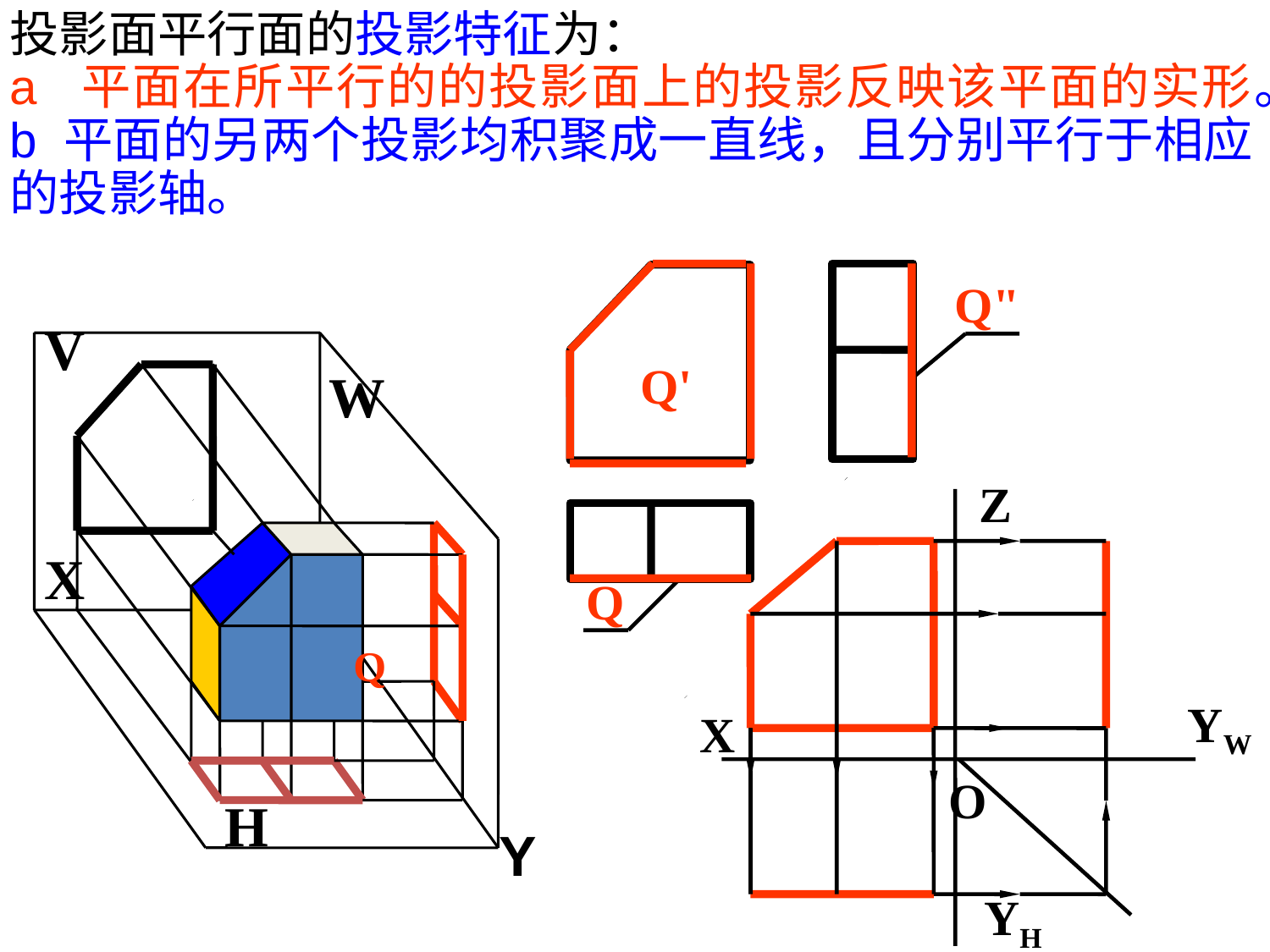

投影面平行面的投影特征为：
a  平面在所平行的的投影面上的投影反映该平面的实形。b 平面的另两个投影均积聚成一直线，且分别平行于相应的投影轴。

Q"

Q'

Q

V

W

X

H

Y

Z

YW

X

O
YH

Q